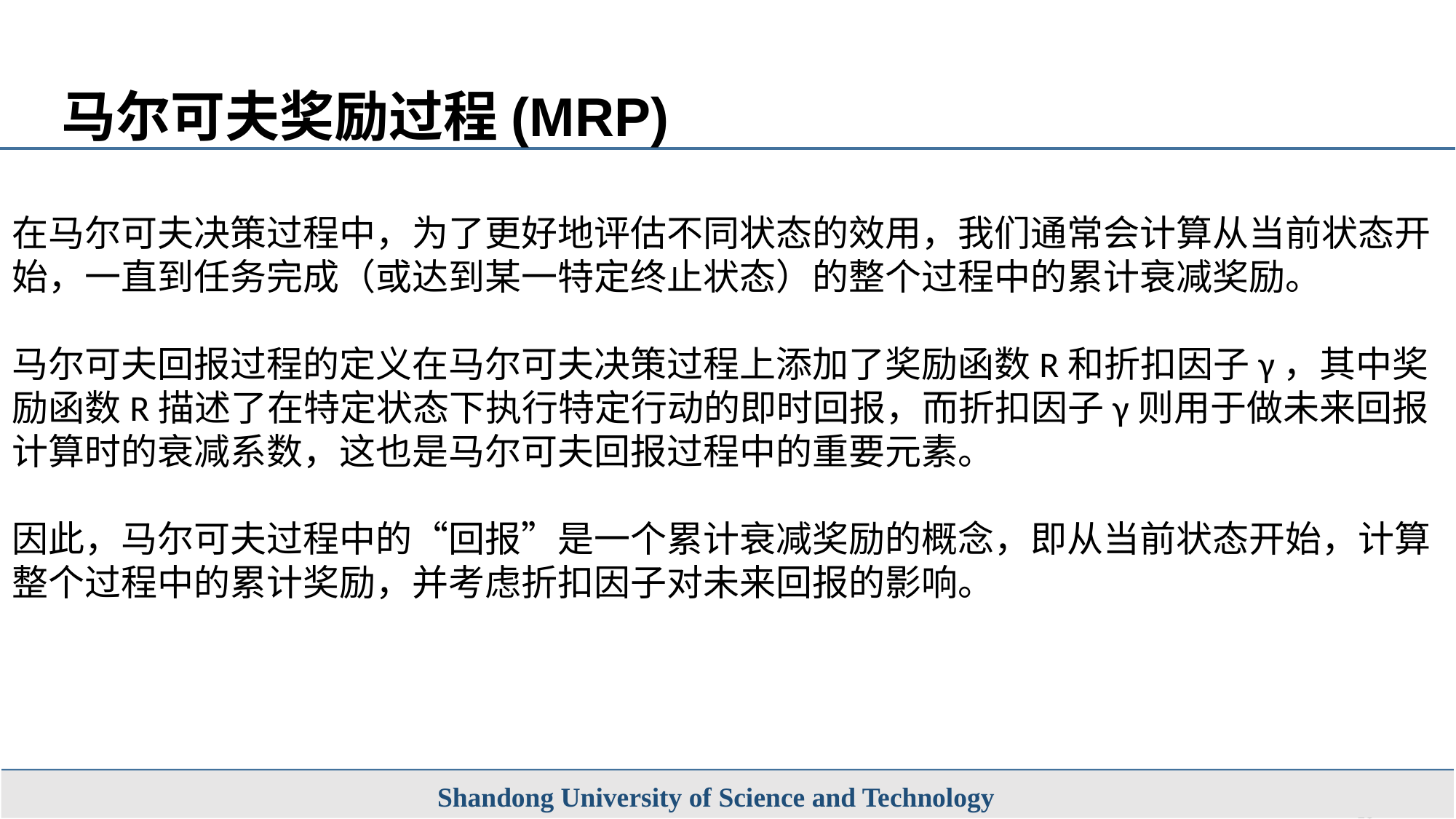

马尔可夫奖励过程(MRP)

在马尔可夫决策过程中，为了更好地评估不同状态的效用，我们通常会计算从当前状态开始，一直到任务完成（或达到某一特定终止状态）的整个过程中的累计衰减奖励。

马尔可夫回报过程的定义在马尔可夫决策过程上添加了奖励函数R和折扣因子γ，其中奖励函数R描述了在特定状态下执行特定行动的即时回报，而折扣因子γ则用于做未来回报计算时的衰减系数，这也是马尔可夫回报过程中的重要元素。

因此，马尔可夫过程中的“回报”是一个累计衰减奖励的概念，即从当前状态开始，计算整个过程中的累计奖励，并考虑折扣因子对未来回报的影响。
16

Shandong University of Science and Technology
16
16